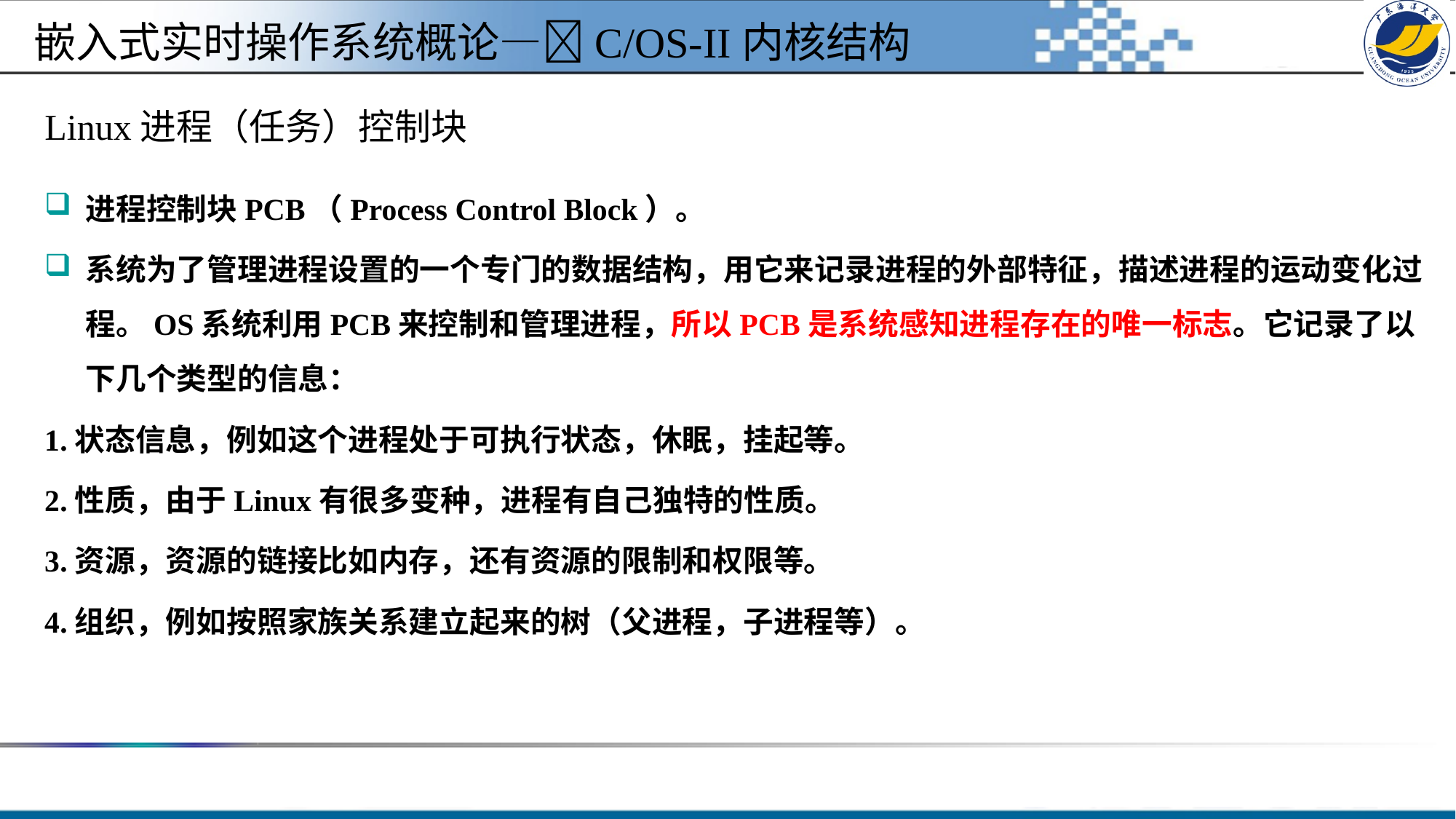

嵌入式实时操作系统概论—μC/OS-II内核结构
# Linux进程（任务）控制块
进程控制块PCB（Process Control Block）。
系统为了管理进程设置的一个专门的数据结构，用它来记录进程的外部特征，描述进程的运动变化过程。OS系统利用PCB来控制和管理进程，所以PCB是系统感知进程存在的唯一标志。它记录了以下几个类型的信息：
1.状态信息，例如这个进程处于可执行状态，休眠，挂起等。
2.性质，由于Linux有很多变种，进程有自己独特的性质。
3.资源，资源的链接比如内存，还有资源的限制和权限等。
4.组织，例如按照家族关系建立起来的树（父进程，子进程等）。

36